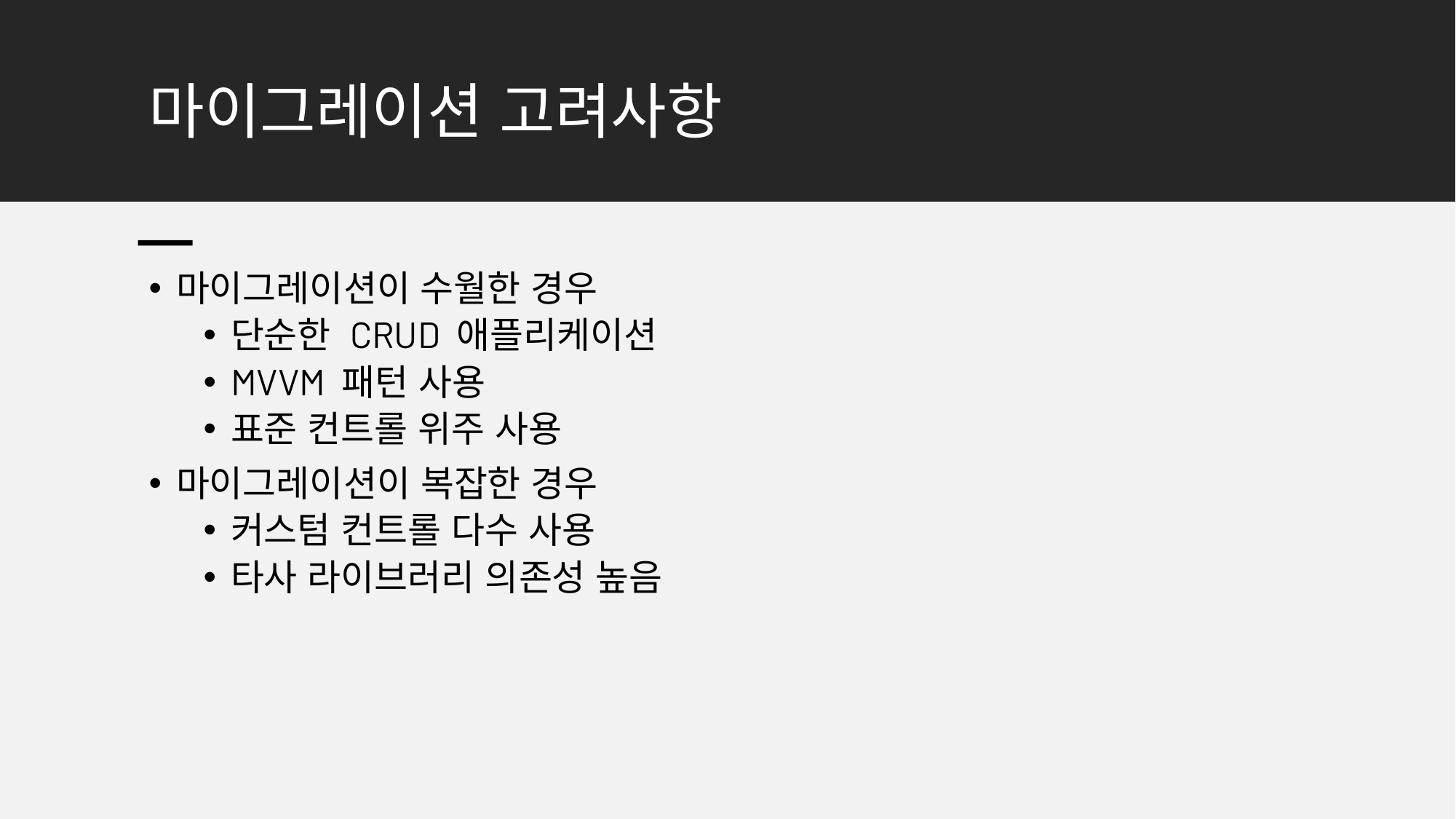

# 마이그레이션 고려사항

마이그레이션이 수월한 경우
단순한 CRUD 애플리케이션
MVVM 패턴 사용
표준 컨트롤 위주 사용
마이그레이션이 복잡한 경우
커스텀 컨트롤 다수 사용
타사 라이브러리 의존성 높음